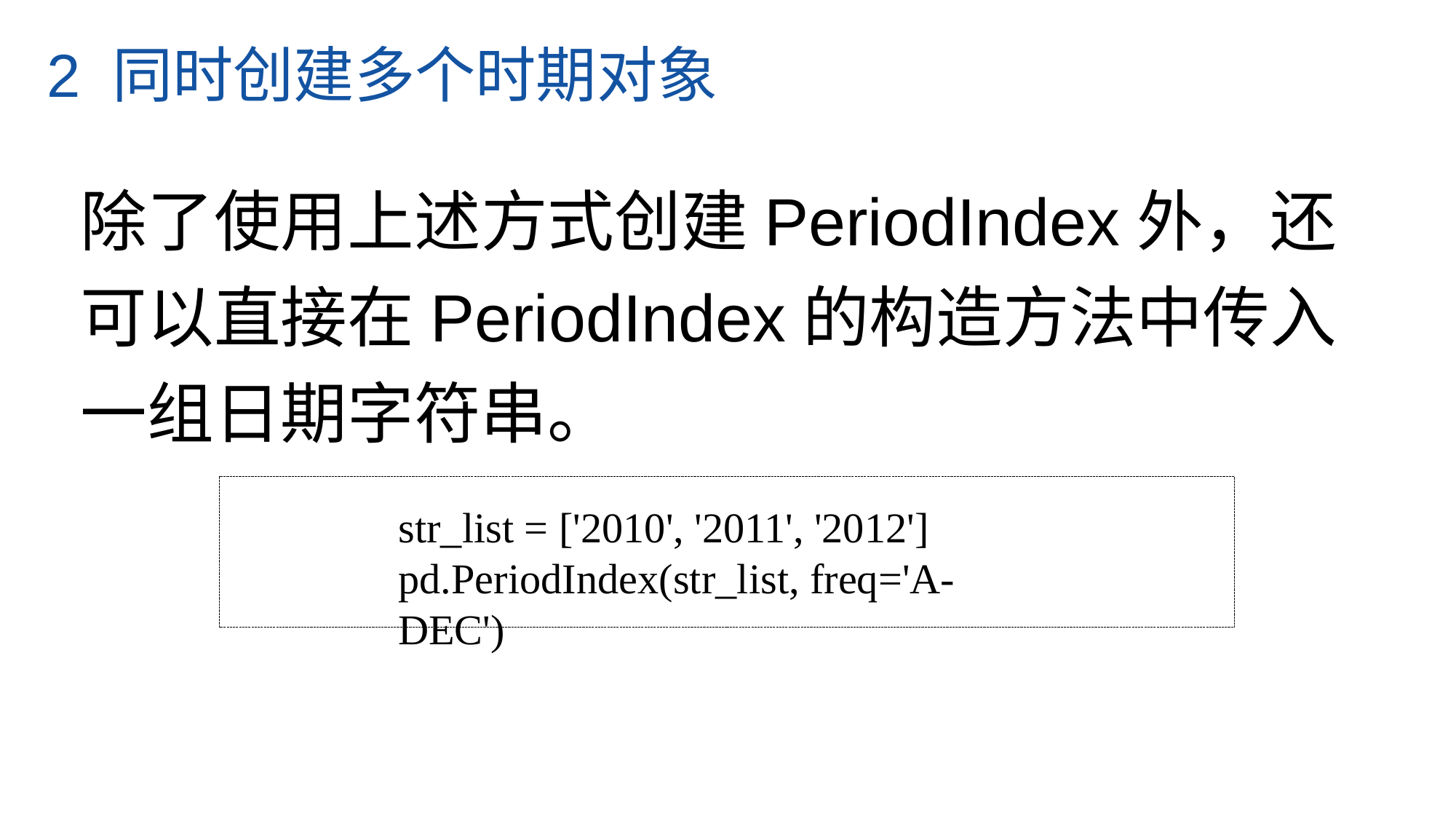

2 同时创建多个时期对象
除了使用上述方式创建PeriodIndex外，还可以直接在PeriodIndex的构造方法中传入一组日期字符串。

str_list = ['2010', '2011', '2012']
pd.PeriodIndex(str_list, freq='A-DEC')